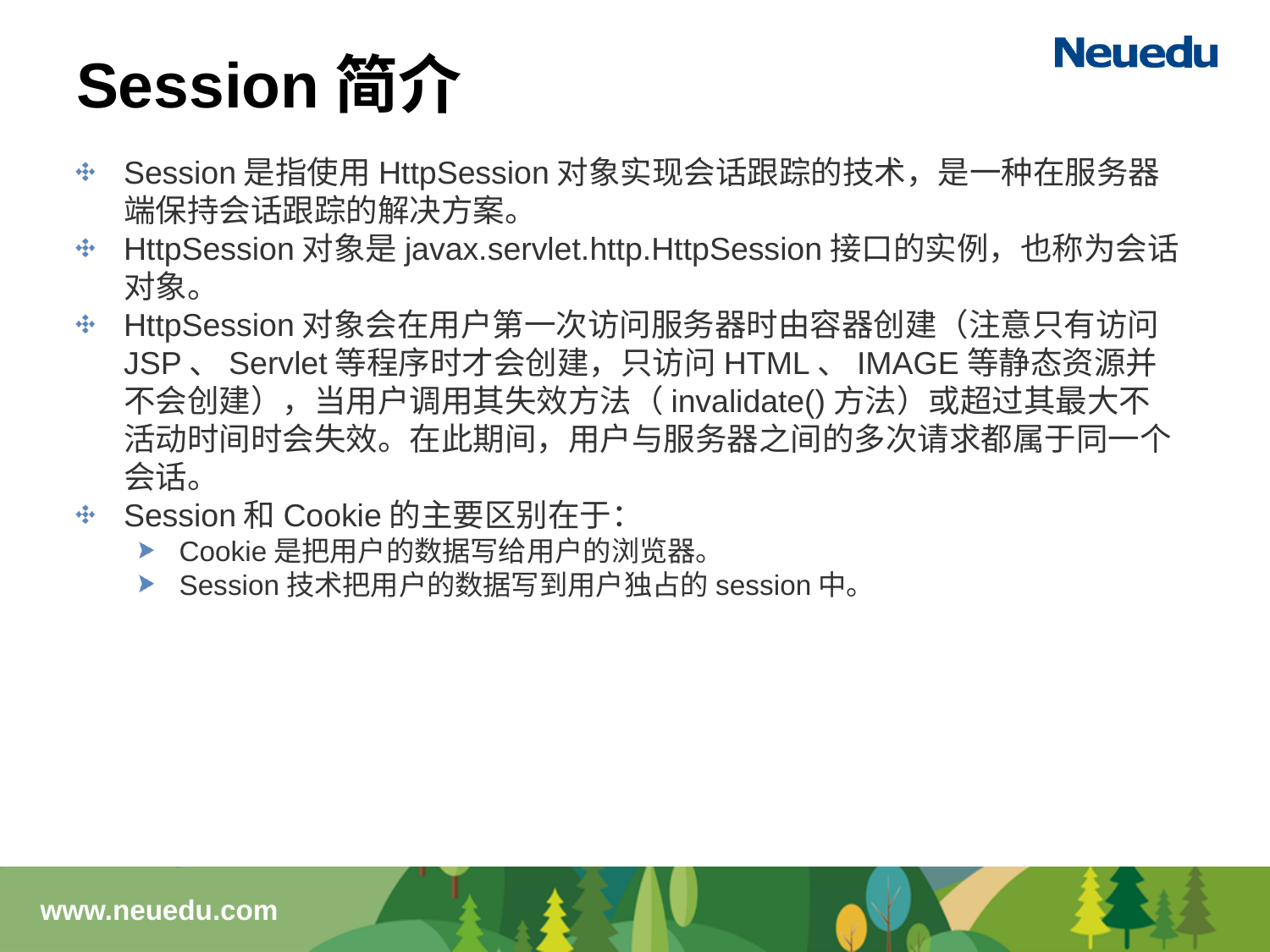

# Session简介
Session是指使用HttpSession对象实现会话跟踪的技术，是一种在服务器端保持会话跟踪的解决方案。
HttpSession对象是javax.servlet.http.HttpSession接口的实例，也称为会话对象。
HttpSession对象会在用户第一次访问服务器时由容器创建（注意只有访问JSP、Servlet等程序时才会创建，只访问HTML、IMAGE等静态资源并不会创建），当用户调用其失效方法（invalidate()方法）或超过其最大不活动时间时会失效。在此期间，用户与服务器之间的多次请求都属于同一个会话。
Session和Cookie的主要区别在于：
Cookie是把用户的数据写给用户的浏览器。
Session技术把用户的数据写到用户独占的session中。